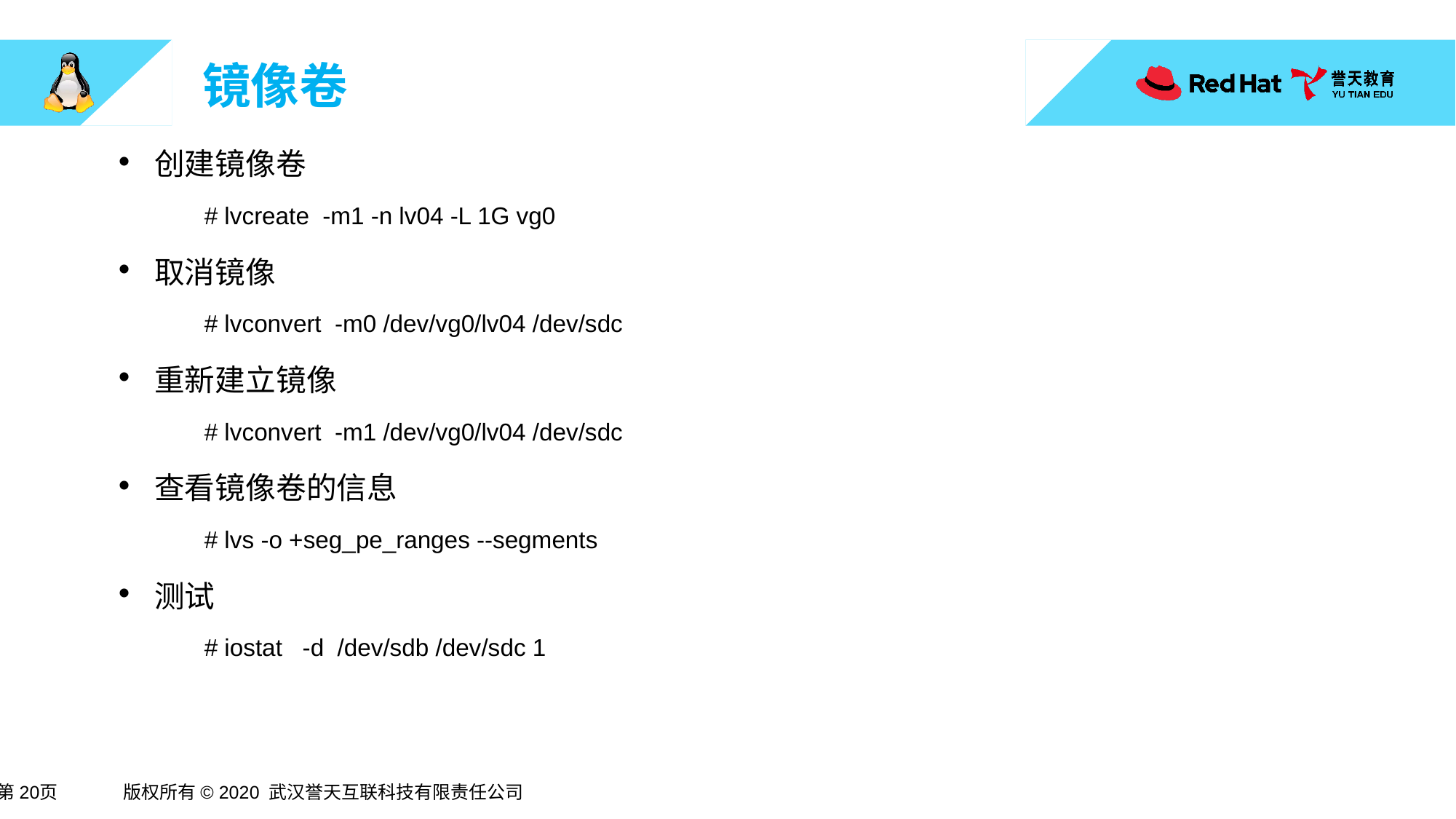

# 镜像卷
创建镜像卷
# lvcreate  -m1 -n lv04 -L 1G vg0
取消镜像
# lvconvert  -m0 /dev/vg0/lv04 /dev/sdc
重新建立镜像
# lvconvert  -m1 /dev/vg0/lv04 /dev/sdc
查看镜像卷的信息
# lvs -o +seg_pe_ranges --segments
测试
# iostat   -d  /dev/sdb /dev/sdc 1